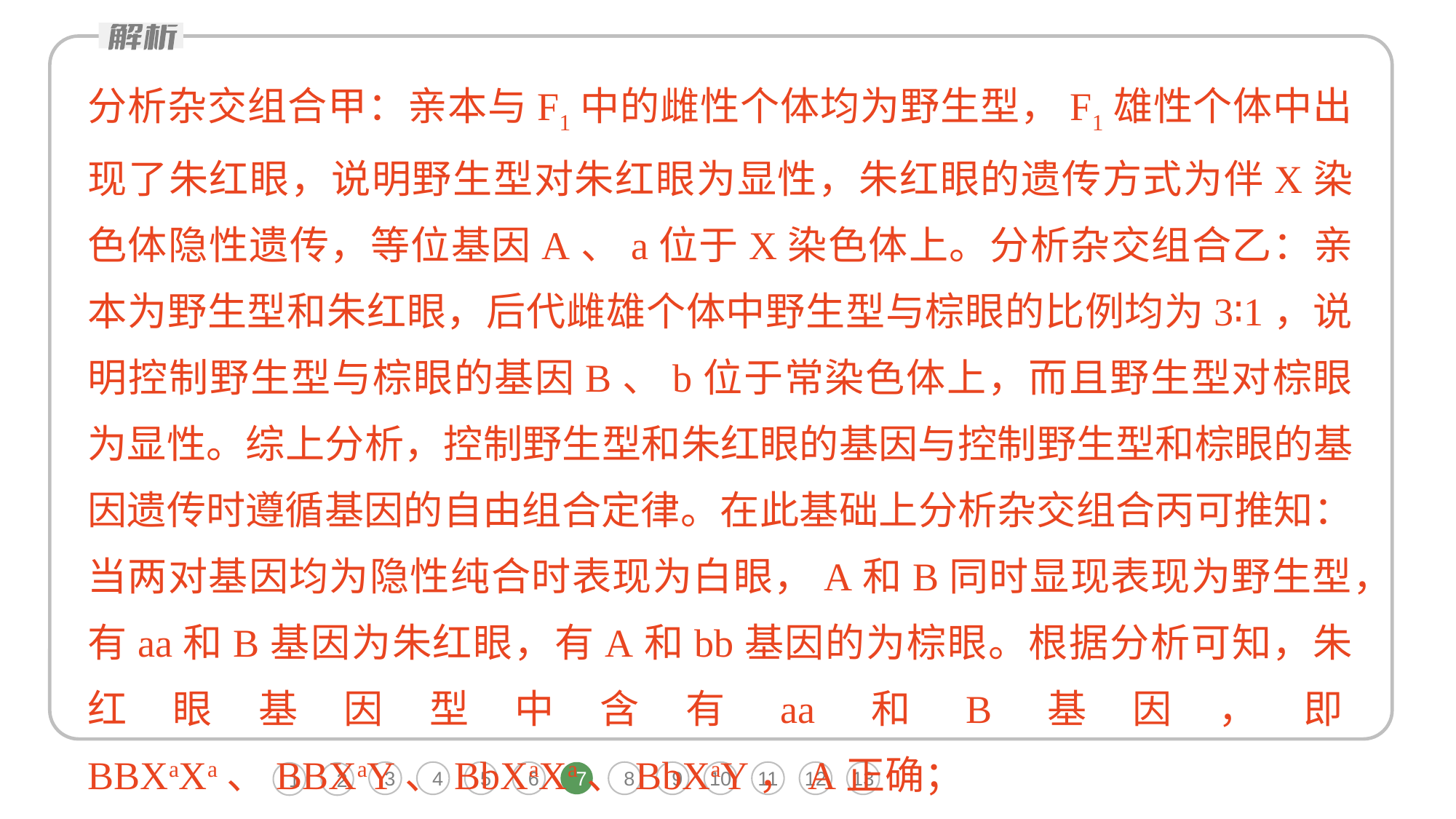

分析杂交组合甲：亲本与F1中的雌性个体均为野生型，F1雄性个体中出现了朱红眼，说明野生型对朱红眼为显性，朱红眼的遗传方式为伴X染色体隐性遗传，等位基因A、a位于X染色体上。分析杂交组合乙：亲本为野生型和朱红眼，后代雌雄个体中野生型与棕眼的比例均为3∶1，说明控制野生型与棕眼的基因B、b位于常染色体上，而且野生型对棕眼为显性。综上分析，控制野生型和朱红眼的基因与控制野生型和棕眼的基因遗传时遵循基因的自由组合定律。在此基础上分析杂交组合丙可推知：当两对基因均为隐性纯合时表现为白眼，A和B同时显现表现为野生型，有aa和B基因为朱红眼，有A和bb基因的为棕眼。根据分析可知，朱红眼基因型中含有aa和B基因，即BBXaXa、BBXaY、BbXaXa、BbXaY，A正确；
3
4
5
6
7
8
9
10
11
12
13
1
2